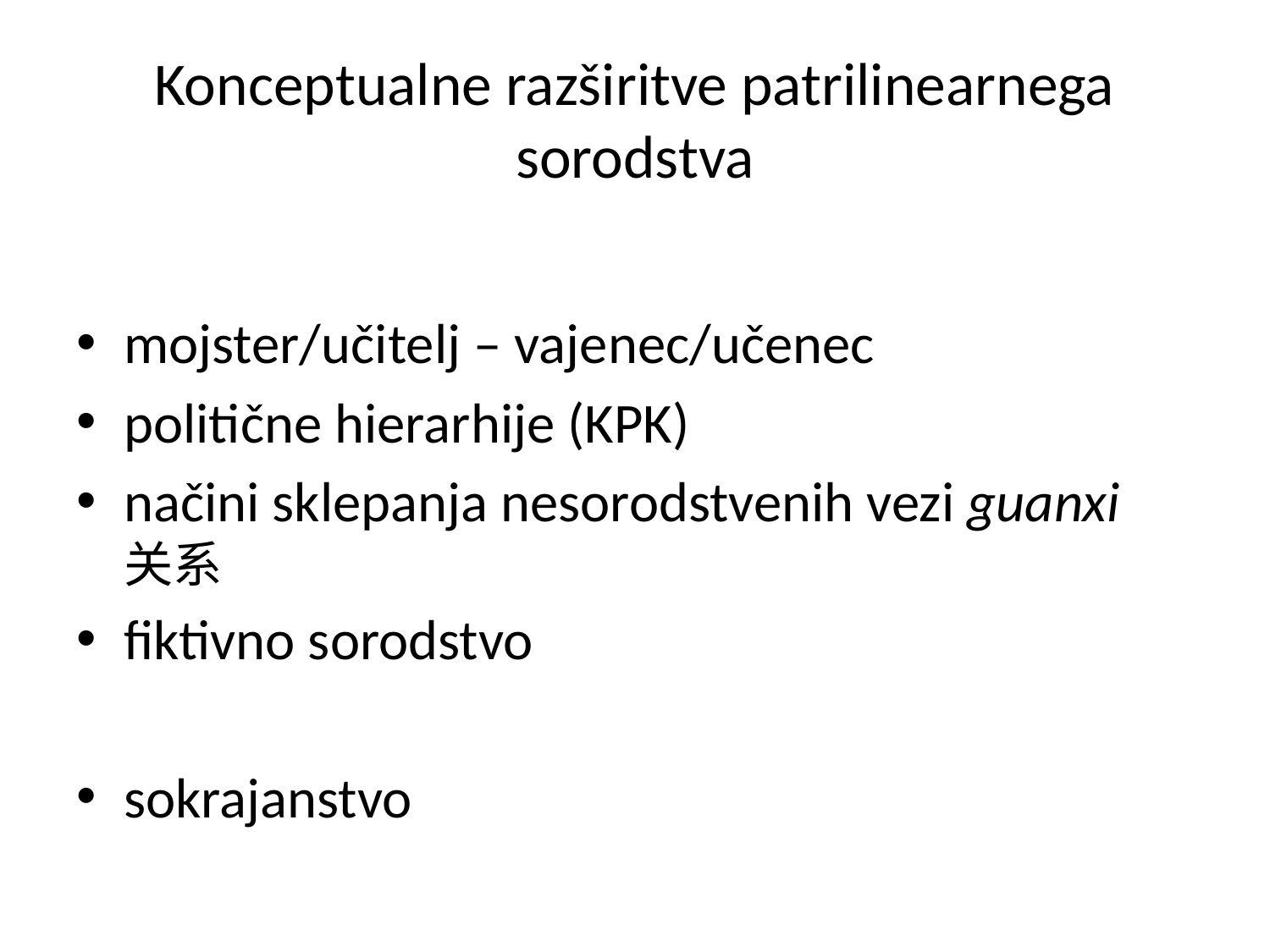

# Konceptualne razširitve patrilinearnega sorodstva

mojster/učitelj – vajenec/učenec
politične hierarhije (KPK)
načini sklepanja nesorodstvenih vezi guanxi 关系
fiktivno sorodstvo

sokrajanstvo